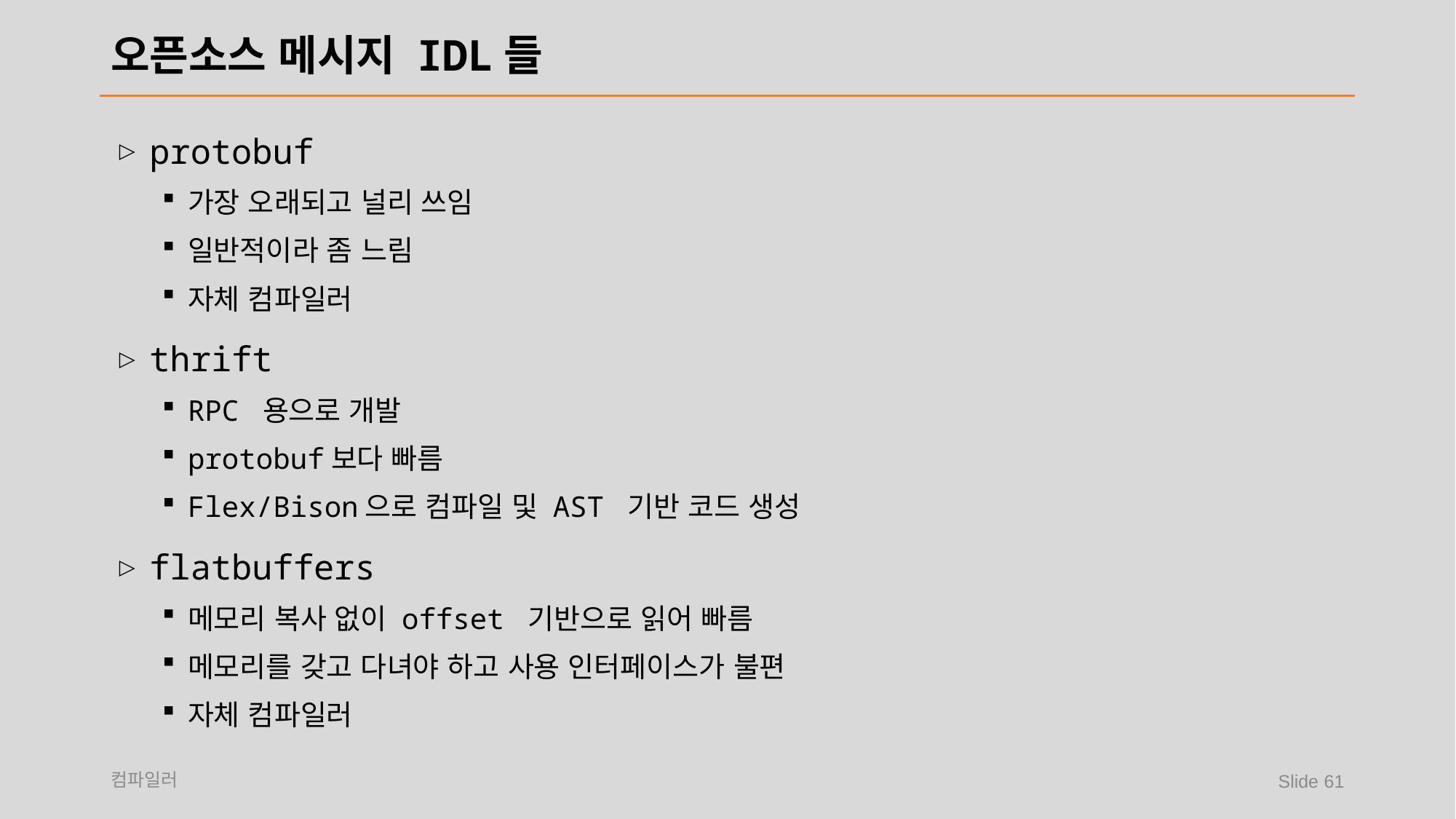

# 오픈소스 메시지 IDL들
protobuf
가장 오래되고 널리 쓰임
일반적이라 좀 느림
자체 컴파일러
thrift
RPC 용으로 개발
protobuf보다 빠름
Flex/Bison으로 컴파일 및 AST 기반 코드 생성
flatbuffers
메모리 복사 없이 offset 기반으로 읽어 빠름
메모리를 갖고 다녀야 하고 사용 인터페이스가 불편
자체 컴파일러

컴파일러
Slide 61